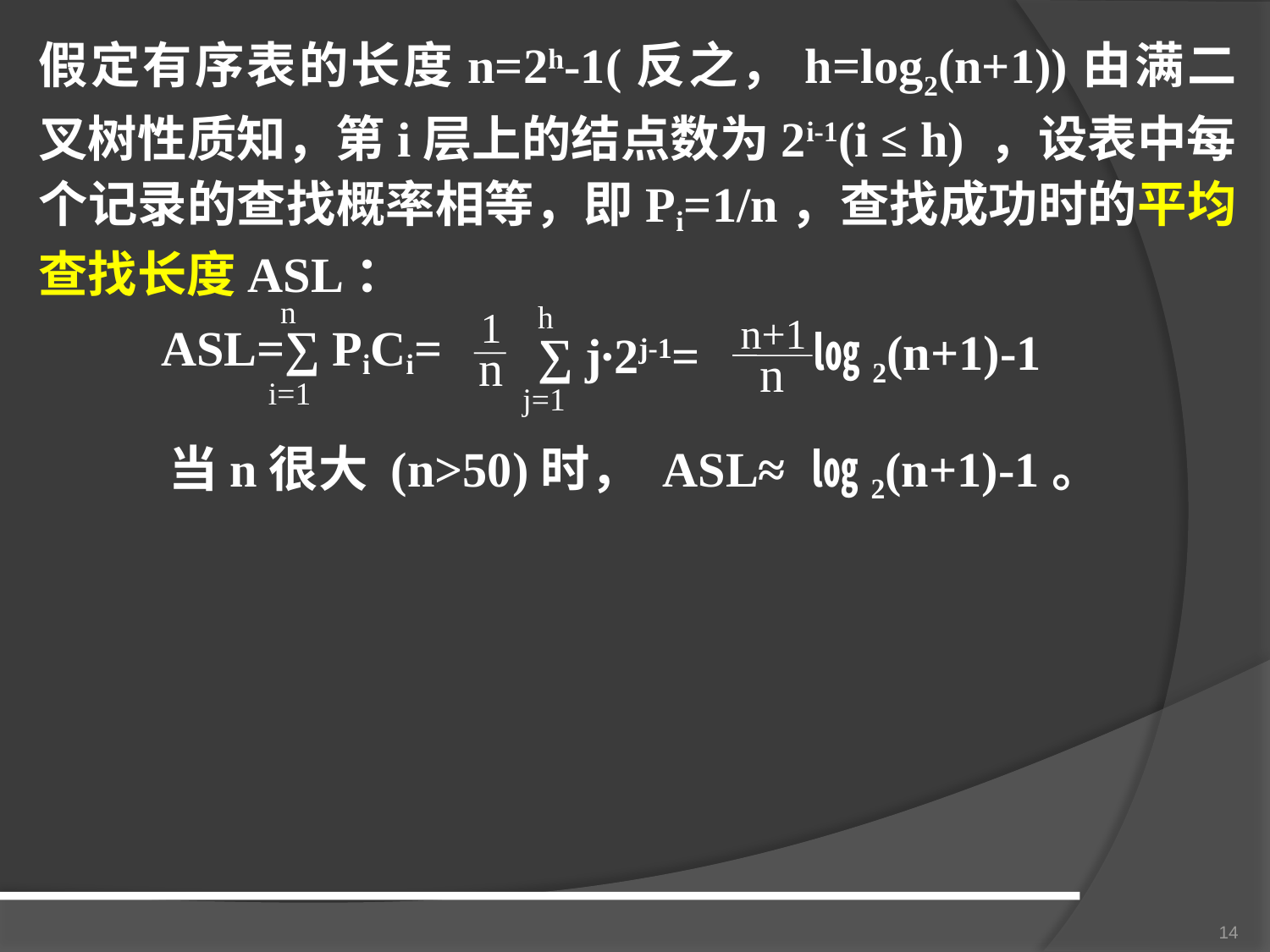

假定有序表的长度n=2h-1(反之，h=log2(n+1))由满二叉树性质知，第i层上的结点数为2i-1(i ≤ h) ，设表中每个记录的查找概率相等，即Pi=1/n，查找成功时的平均查找长度ASL：
n
ASL=∑ PiCi=
i=1
h
1
―
n
∑ j∙2j-1=
j=1
n+1
n

㏒2(n+1)-1
当n很大 (n>50)时， ASL≈ ㏒2(n+1)-1。
14